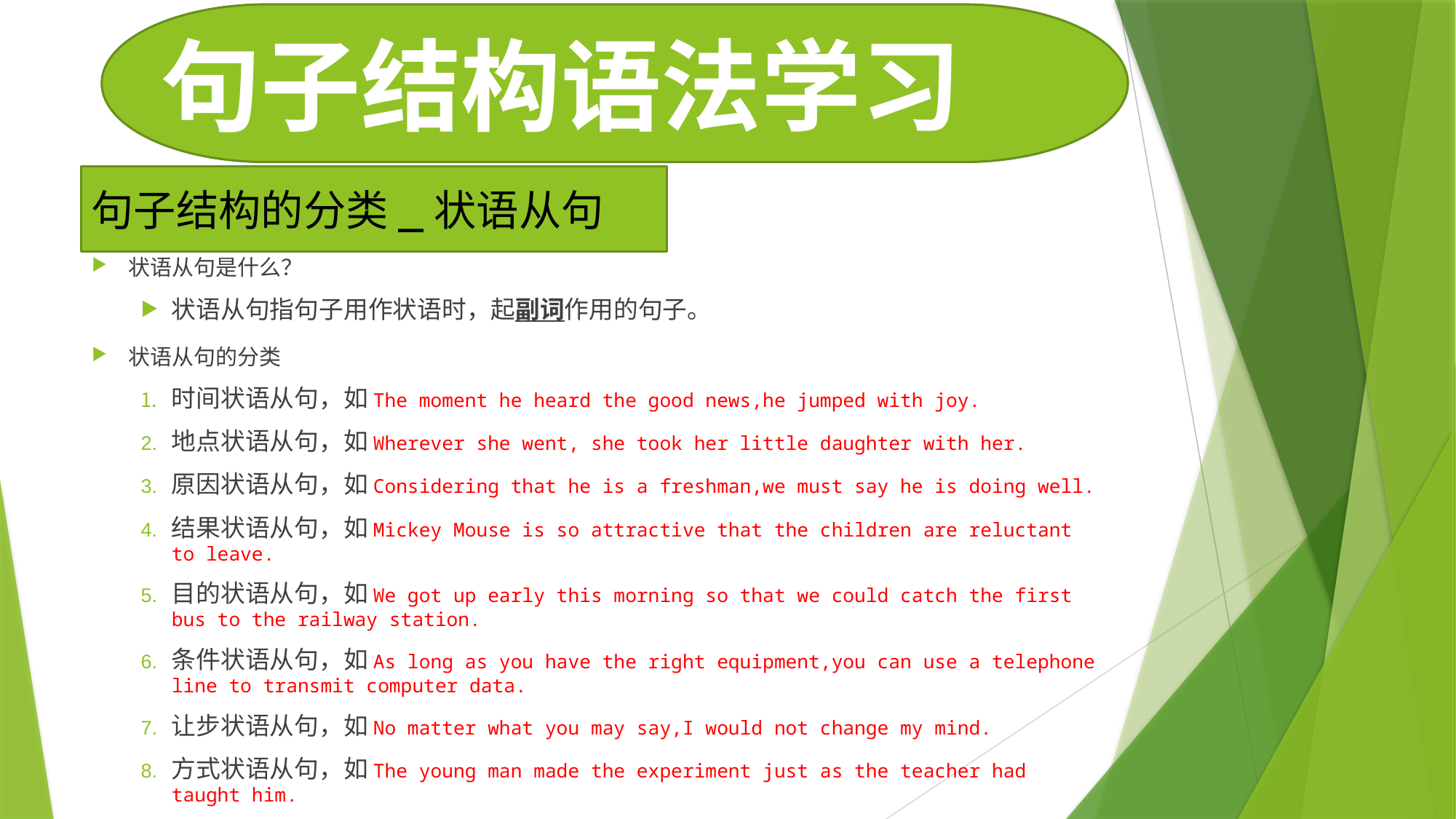

句子结构语法学习
#
句子结构的分类_状语从句
状语从句是什么？
状语从句指句子用作状语时，起副词作用的句子。
状语从句的分类
时间状语从句，如The moment he heard the good news,he jumped with joy.
地点状语从句，如Wherever she went, she took her little daughter with her.
原因状语从句，如Considering that he is a freshman,we must say he is doing well.
结果状语从句，如Mickey Mouse is so attractive that the children are reluctant to leave.
目的状语从句，如We got up early this morning so that we could catch the first bus to the railway station.
条件状语从句，如As long as you have the right equipment,you can use a telephone line to transmit computer data.
让步状语从句，如No matter what you may say,I would not change my mind.
方式状语从句，如The young man made the experiment just as the teacher had taught him.